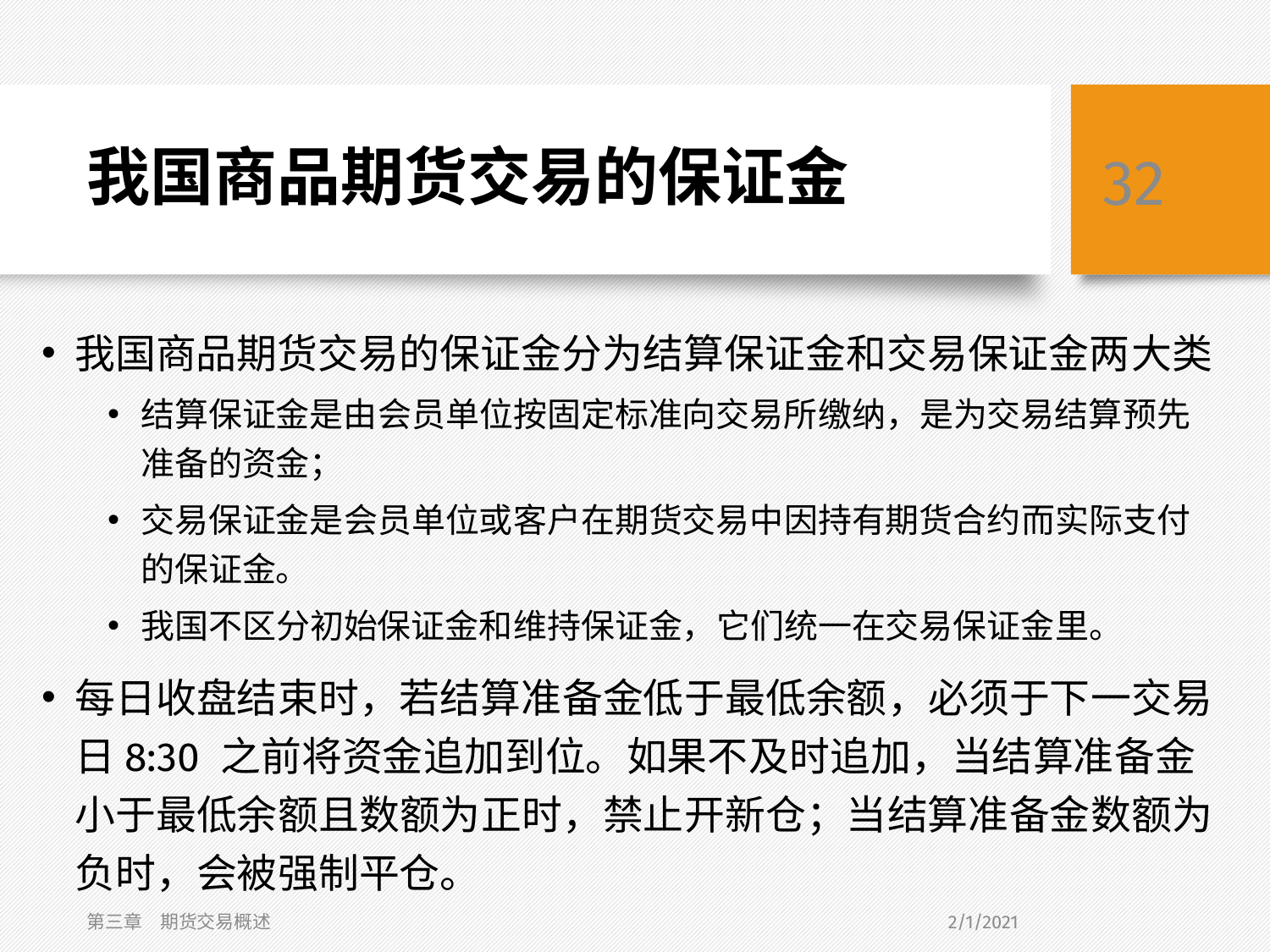

# 我国商品期货交易的保证金
32
我国商品期货交易的保证金分为结算保证金和交易保证金两大类
结算保证金是由会员单位按固定标准向交易所缴纳，是为交易结算预先准备的资金；
交易保证金是会员单位或客户在期货交易中因持有期货合约而实际支付的保证金。
我国不区分初始保证金和维持保证金，它们统一在交易保证金里。
每日收盘结束时，若结算准备金低于最低余额，必须于下一交易日8:30 之前将资金追加到位。如果不及时追加，当结算准备金小于最低余额且数额为正时，禁止开新仓；当结算准备金数额为负时，会被强制平仓。
2/1/2021
第三章　期货交易概述